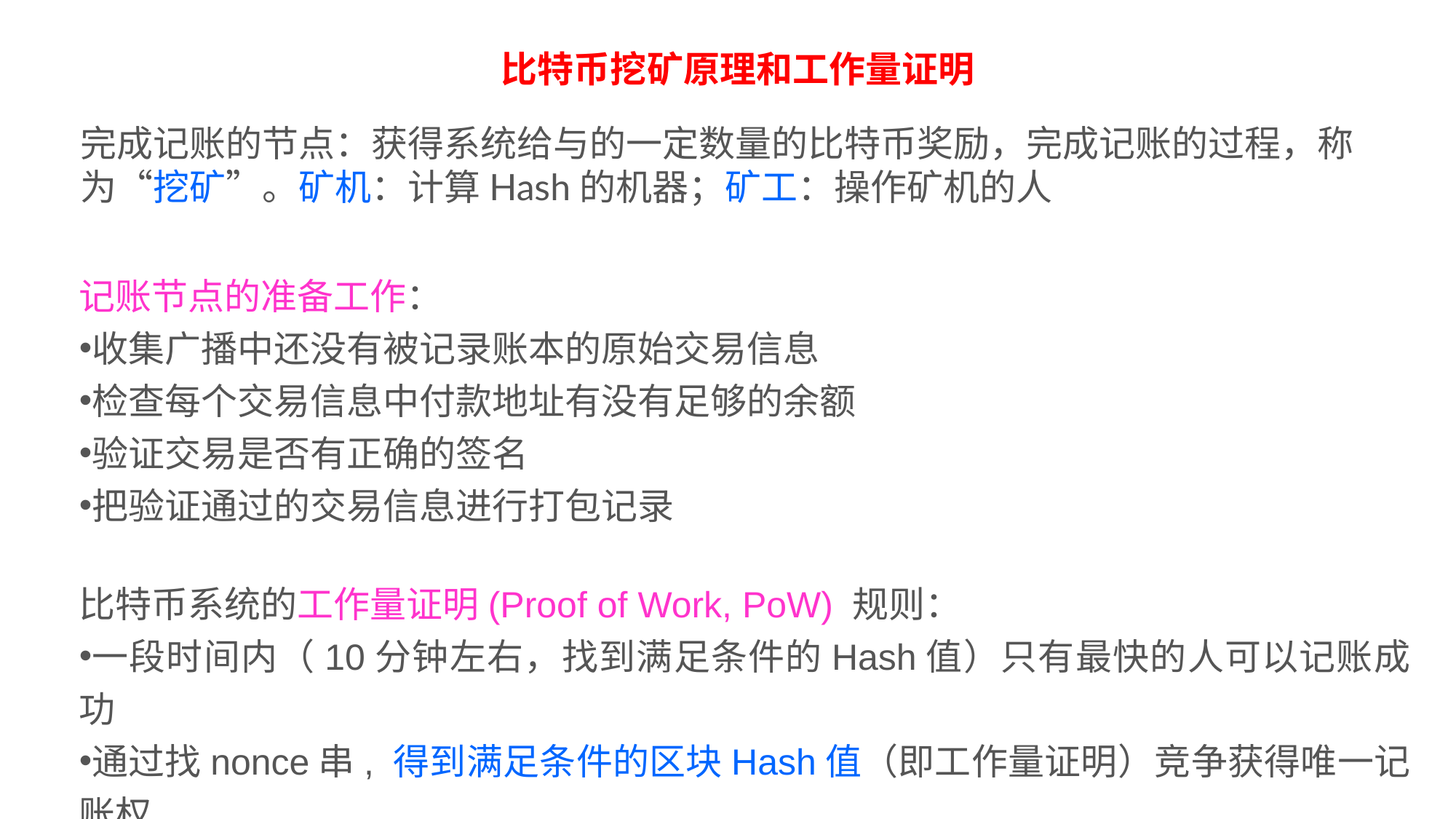

比特币挖矿原理和工作量证明
完成记账的节点：获得系统给与的一定数量的比特币奖励，完成记账的过程，称为“挖矿”。矿机：计算Hash的机器；矿工：操作矿机的人
记账节点的准备工作：
收集广播中还没有被记录账本的原始交易信息
检查每个交易信息中付款地址有没有足够的余额
验证交易是否有正确的签名
把验证通过的交易信息进行打包记录
比特币系统的工作量证明(Proof of Work, PoW) 规则：
一段时间内（10分钟左右，找到满足条件的Hash值）只有最快的人可以记账成功
通过找nonce串, 得到满足条件的区块Hash值（即工作量证明）竞争获得唯一记账权
其他节点复制记账结果